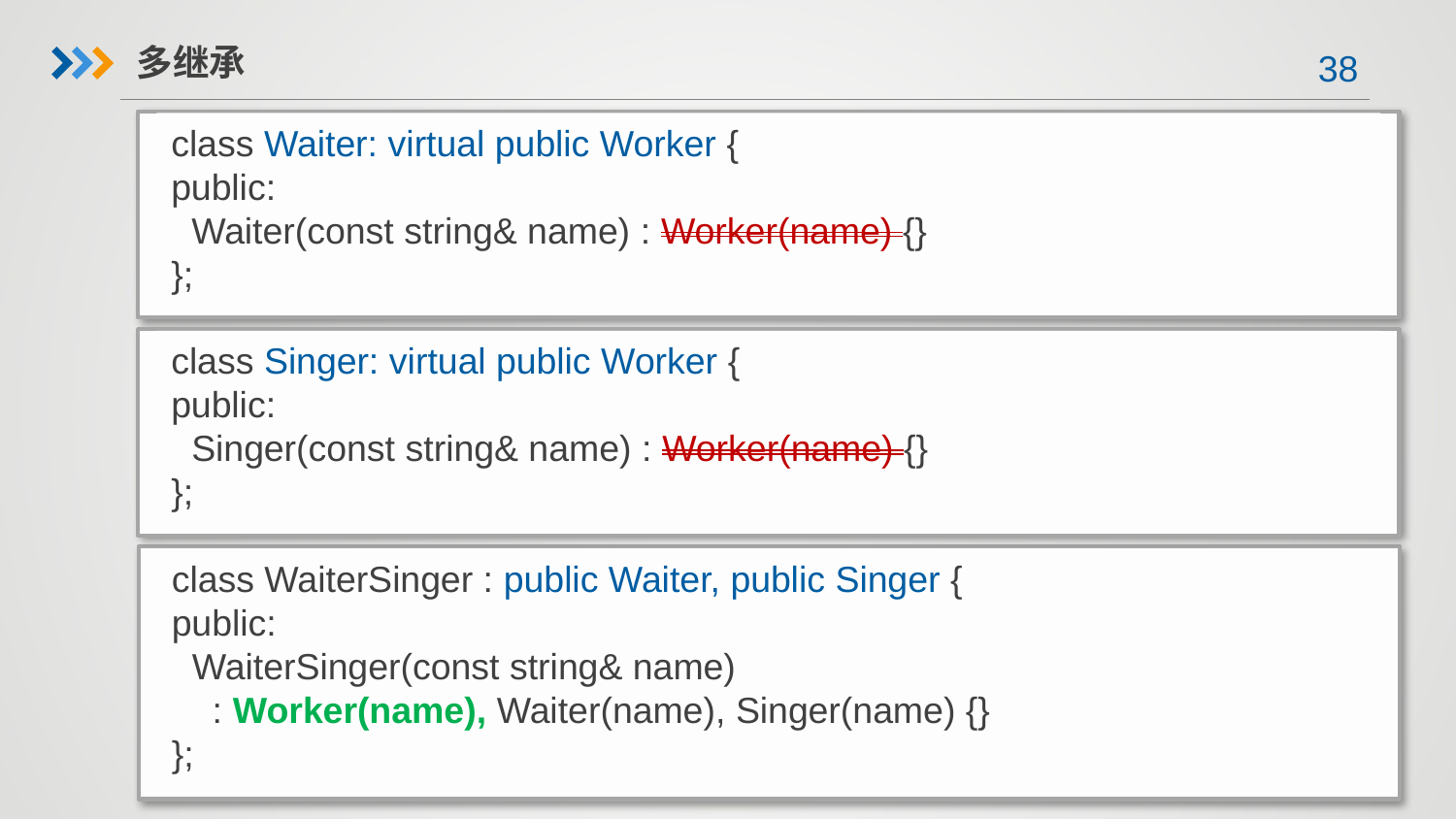

多继承

class Waiter: virtual public Worker {
public:
  Waiter(const string& name) : Worker(name) {}
};

class Singer: virtual public Worker {
public:
  Singer(const string& name) : Worker(name) {}
};

class WaiterSinger : public Waiter, public Singer {
public:
  WaiterSinger(const string& name)
    : Worker(name), Waiter(name), Singer(name) {}
};